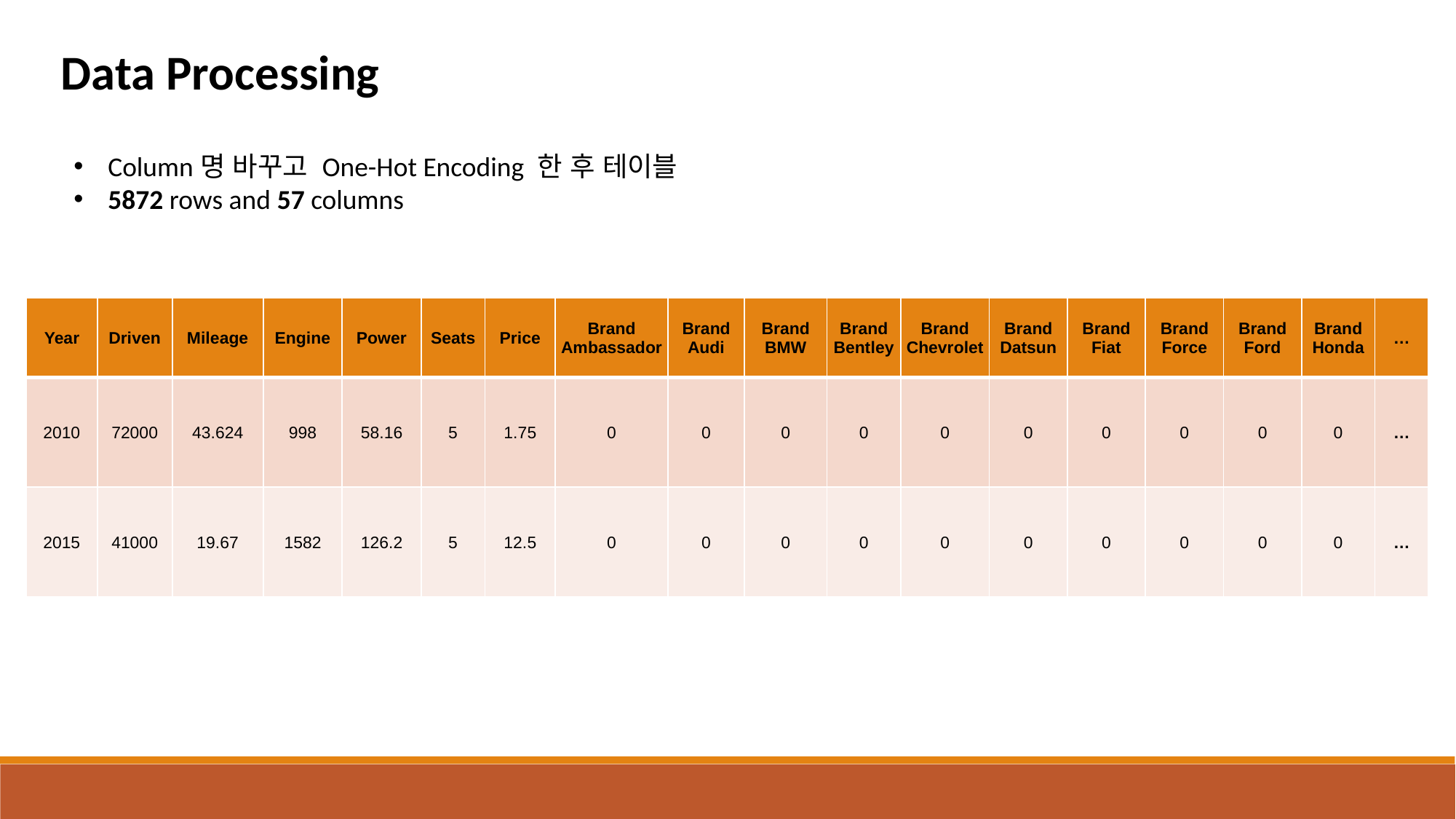

Data Processing
Column명 바꾸고 One-Hot Encoding 한 후 테이블
5872 rows and 57 columns
| Year | Driven | Mileage | Engine | Power | Seats | Price | Brand Ambassador | Brand Audi | Brand BMW | Brand Bentley | Brand Chevrolet | Brand Datsun | Brand Fiat | Brand Force | Brand Ford | Brand Honda | … |
| --- | --- | --- | --- | --- | --- | --- | --- | --- | --- | --- | --- | --- | --- | --- | --- | --- | --- |
| 2010 | 72000 | 43.624 | 998 | 58.16 | 5 | 1.75 | 0 | 0 | 0 | 0 | 0 | 0 | 0 | 0 | 0 | 0 | … |
| 2015 | 41000 | 19.67 | 1582 | 126.2 | 5 | 12.5 | 0 | 0 | 0 | 0 | 0 | 0 | 0 | 0 | 0 | 0 | … |